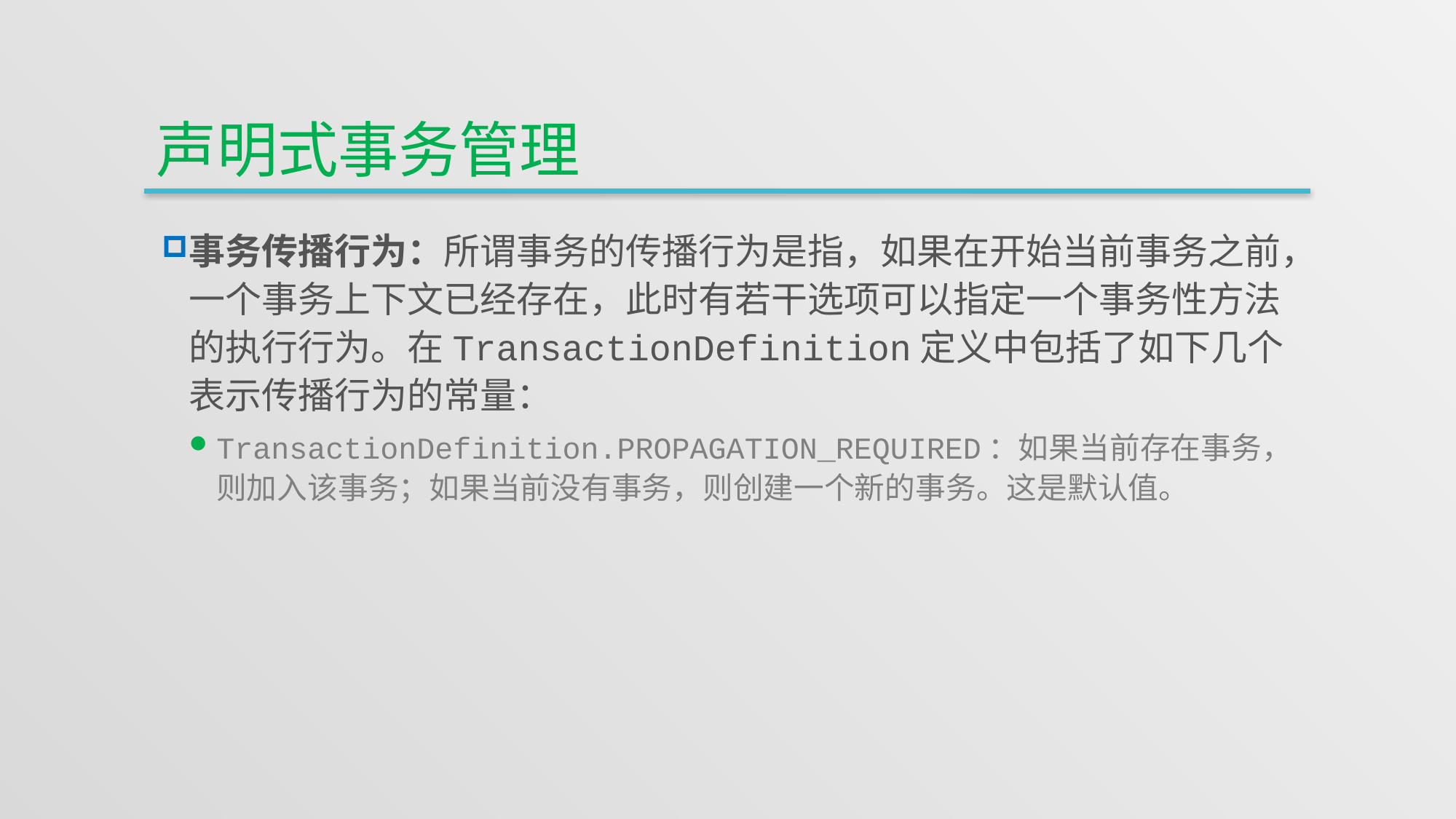

# 声明式事务管理
事务传播行为：所谓事务的传播行为是指，如果在开始当前事务之前，一个事务上下文已经存在，此时有若干选项可以指定一个事务性方法的执行行为。在TransactionDefinition定义中包括了如下几个表示传播行为的常量：
TransactionDefinition.PROPAGATION_REQUIRED：如果当前存在事务，则加入该事务；如果当前没有事务，则创建一个新的事务。这是默认值。